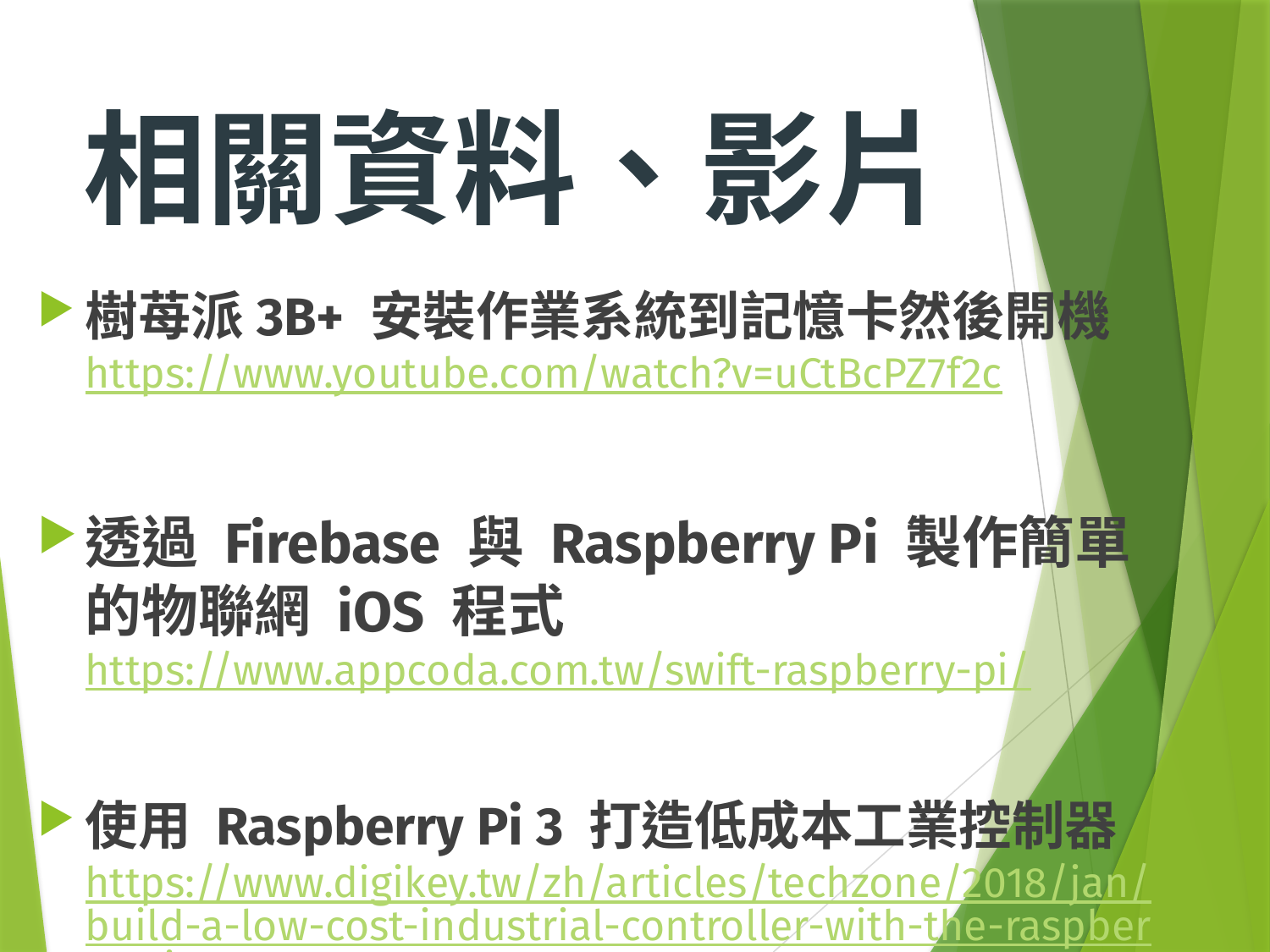

# 相關資料、影片
樹苺派3B+ 安裝作業系統到記憶卡然後開機https://www.youtube.com/watch?v=uCtBcPZ7f2c

透過 Firebase 與 Raspberry Pi 製作簡單的物聯網 iOS 程式 https://www.appcoda.com.tw/swift-raspberry-pi/

使用 Raspberry Pi 3 打造低成本工業控制器https://www.digikey.tw/zh/articles/techzone/2018/jan/build-a-low-cost-industrial-controller-with-the-raspberry-pi-3